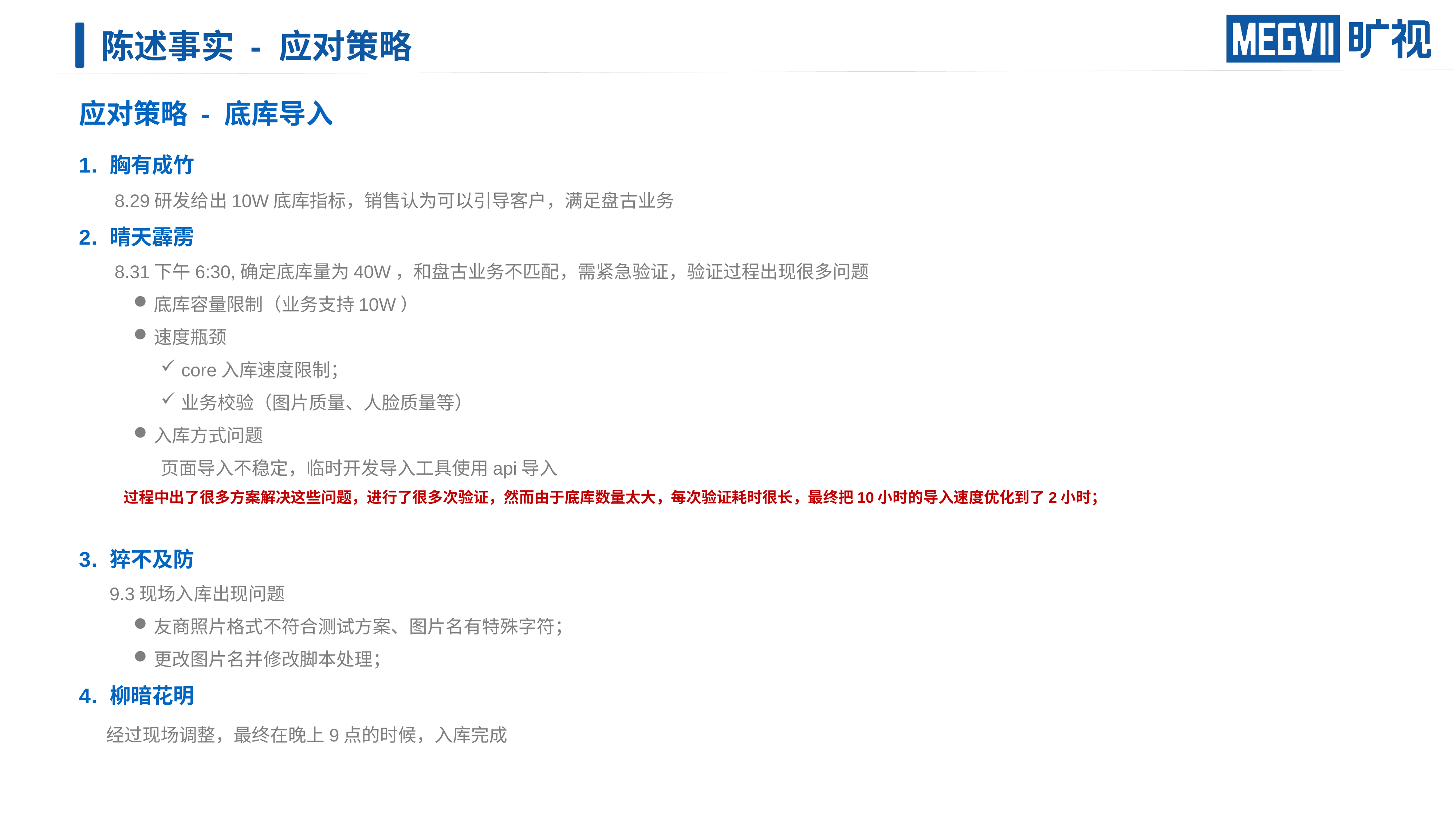

# 陈述事实 - 应对策略
应对策略 - 底库导入
胸有成竹
       8.29研发给出10W底库指标，销售认为可以引导客户，满足盘古业务
晴天霹雳
       8.31下午6:30,确定底库量为40W，和盘古业务不匹配，需紧急验证，验证过程出现很多问题
底库容量限制（业务支持10W）
速度瓶颈
core入库速度限制；
业务校验（图片质量、人脸质量等）
入库方式问题
页面导入不稳定，临时开发导入工具使用api导入
    过程中出了很多方案解决这些问题，进行了很多次验证，然而由于底库数量太大，每次验证耗时很长，最终把10小时的导入速度优化到了2小时；

猝不及防
      9.3现场入库出现问题
友商照片格式不符合测试方案、图片名有特殊字符；
更改图片名并修改脚本处理；
柳暗花明
	经过现场调整，最终在晚上9点的时候，入库完成